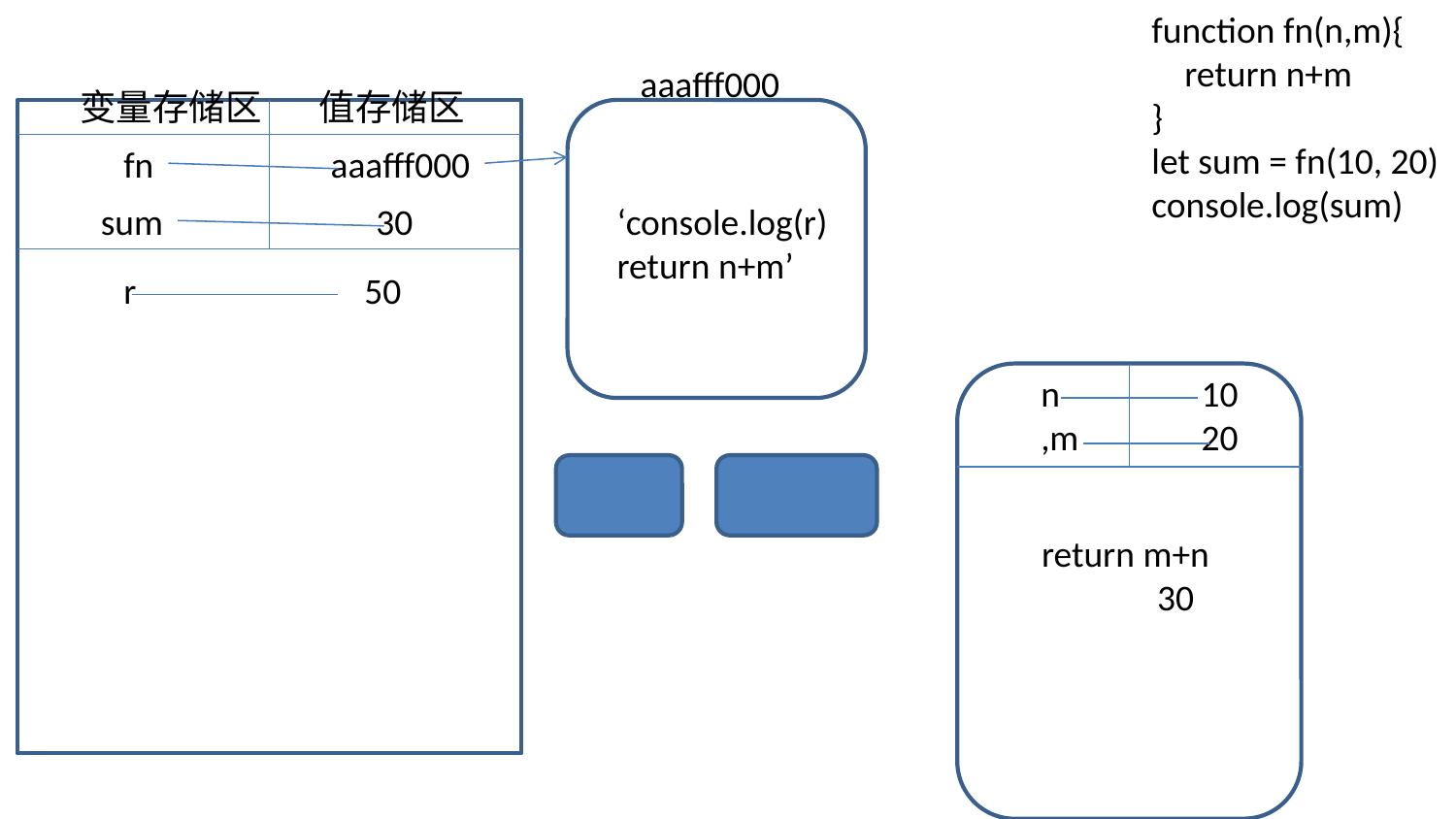

function fn(n,m){
          return n+m
      }
      let sum = fn(10, 20)
      console.log(sum)

aaafff000
变量存储区       值存储区

fn
aaafff000
sum
30
‘console.log(r)
return n+m’
r
50

n
,m
10
20

return m+n
              30